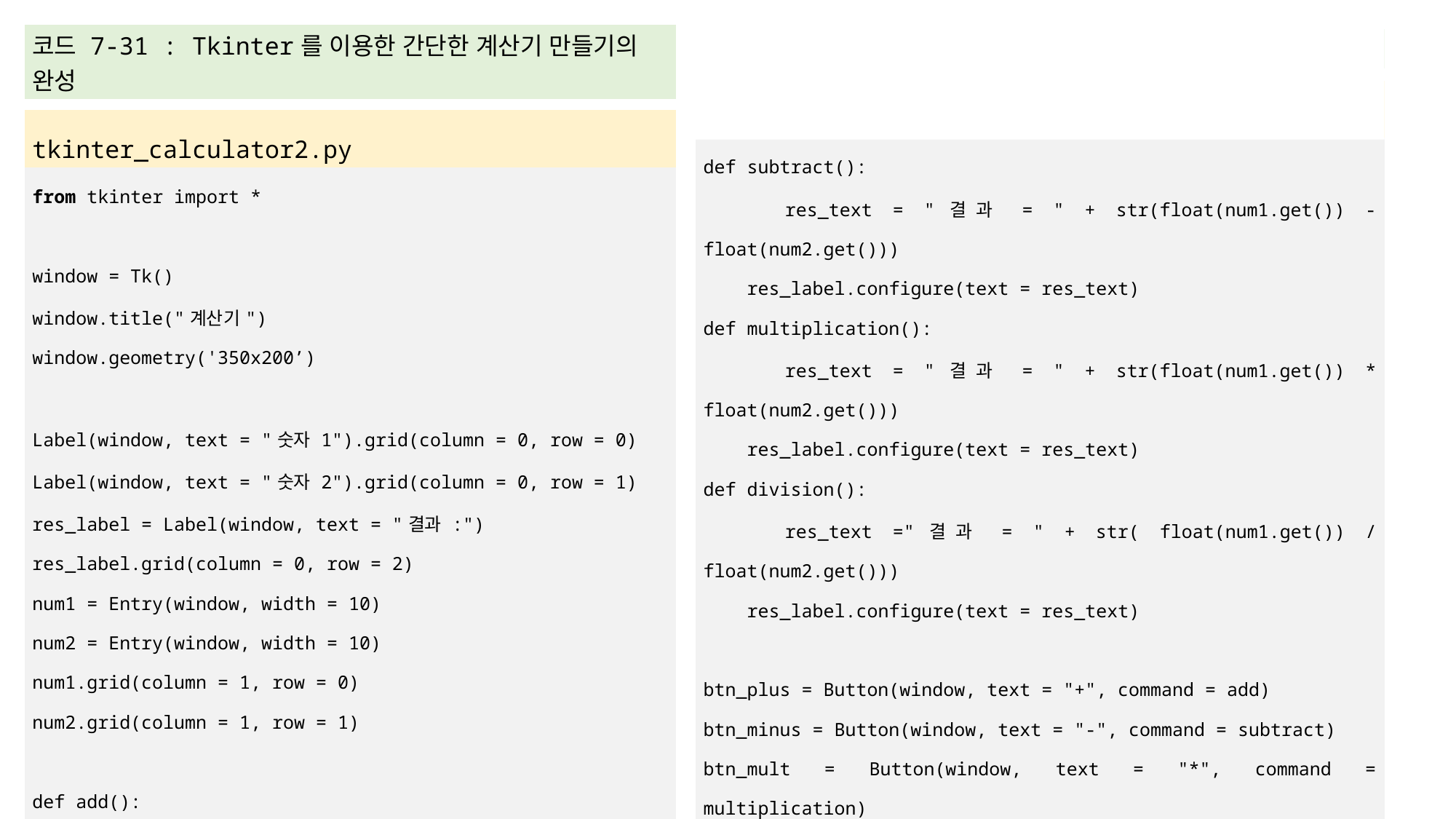

| 코드 7-31 : Tkinter를 이용한 간단한 계산기 만들기의 완성 |
| --- |
|  |
| tkinter\_calculator2.py |
| from tkinter import \* window = Tk() window.title("계산기") window.geometry('350x200’) Label(window, text = "숫자 1").grid(column = 0, row = 0) Label(window, text = "숫자 2").grid(column = 0, row = 1) res\_label = Label(window, text = "결과 :") res\_label.grid(column = 0, row = 2) num1 = Entry(window, width = 10) num2 = Entry(window, width = 10) num1.grid(column = 1, row = 0) num2.grid(column = 1, row = 1) def add(): res\_text = "결과 = " + str(float(num1.get()) + float(num2.get())) res\_label.configure(text = res\_text) |
| 코드 7-30 : Tkinter를 이용한 계산기 외형 만들기 |
| --- |
|  |
| tkinter\_calculator1.py |
| def subtract(): res\_text = "결과 = " + str(float(num1.get()) - float(num2.get())) res\_label.configure(text = res\_text) def multiplication(): res\_text = "결과 = " + str(float(num1.get()) \* float(num2.get())) res\_label.configure(text = res\_text) def division(): res\_text ="결과 = " + str( float(num1.get()) / float(num2.get())) res\_label.configure(text = res\_text) btn\_plus = Button(window, text = "+", command = add) btn\_minus = Button(window, text = "-", command = subtract) btn\_mult = Button(window, text = "\*", command = multiplication) btn\_div = Button(window, text = "/", command = division) btn\_plus.grid(column = 2, row = 1) btn\_minus.grid(column = 3, row = 1) btn\_mult.grid(column = 4, row = 1) btn\_div.grid(column = 5, row = 1) window.mainloop() |